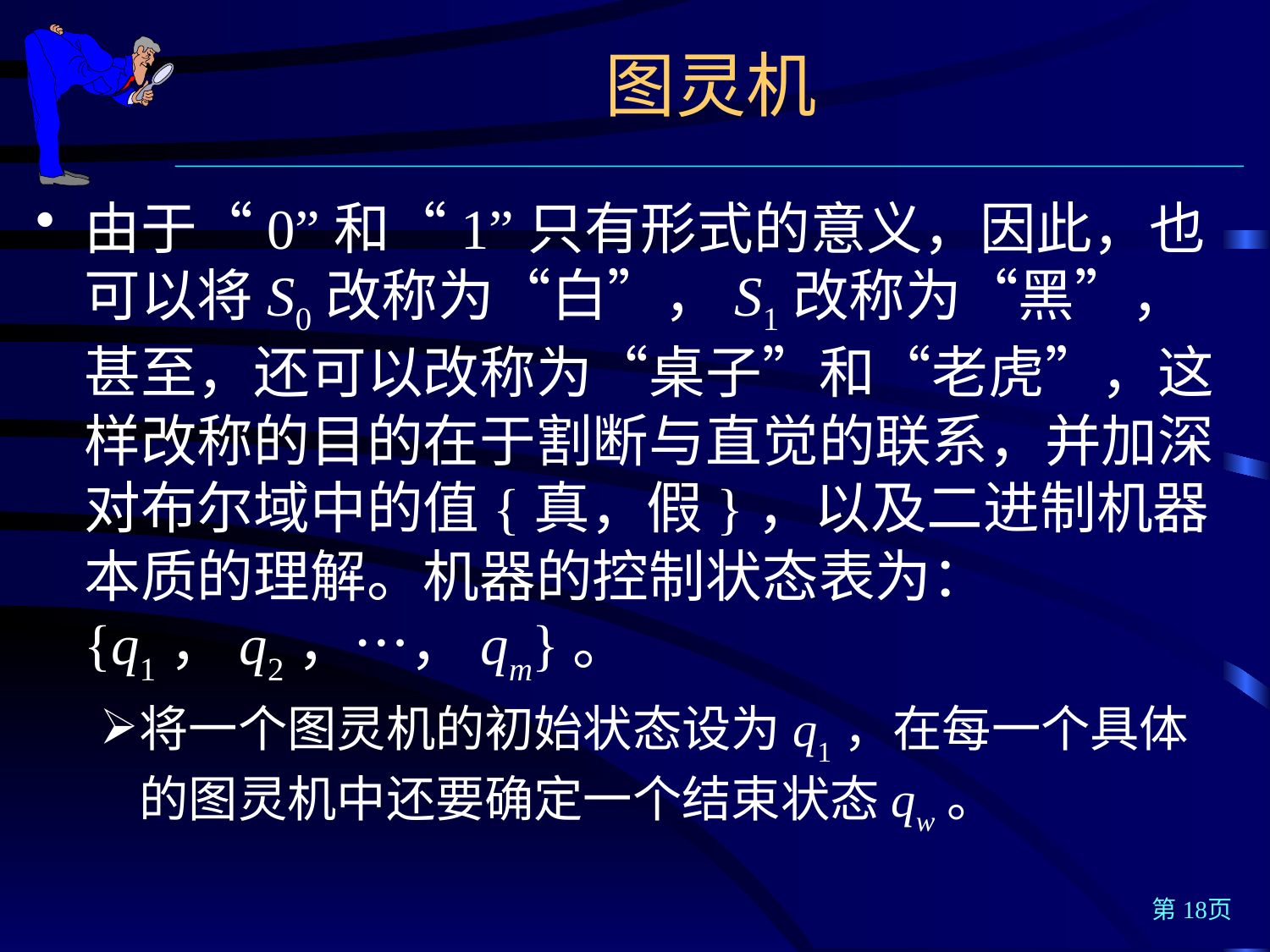

图灵机
由于“0”和“1”只有形式的意义，因此，也可以将S0改称为“白”，S1改称为“黑”，甚至，还可以改称为“桌子”和“老虎”，这样改称的目的在于割断与直觉的联系，并加深对布尔域中的值{真，假}，以及二进制机器本质的理解。机器的控制状态表为：{q1，q2，…，qm}。
将一个图灵机的初始状态设为q1，在每一个具体的图灵机中还要确定一个结束状态qw。

第18页